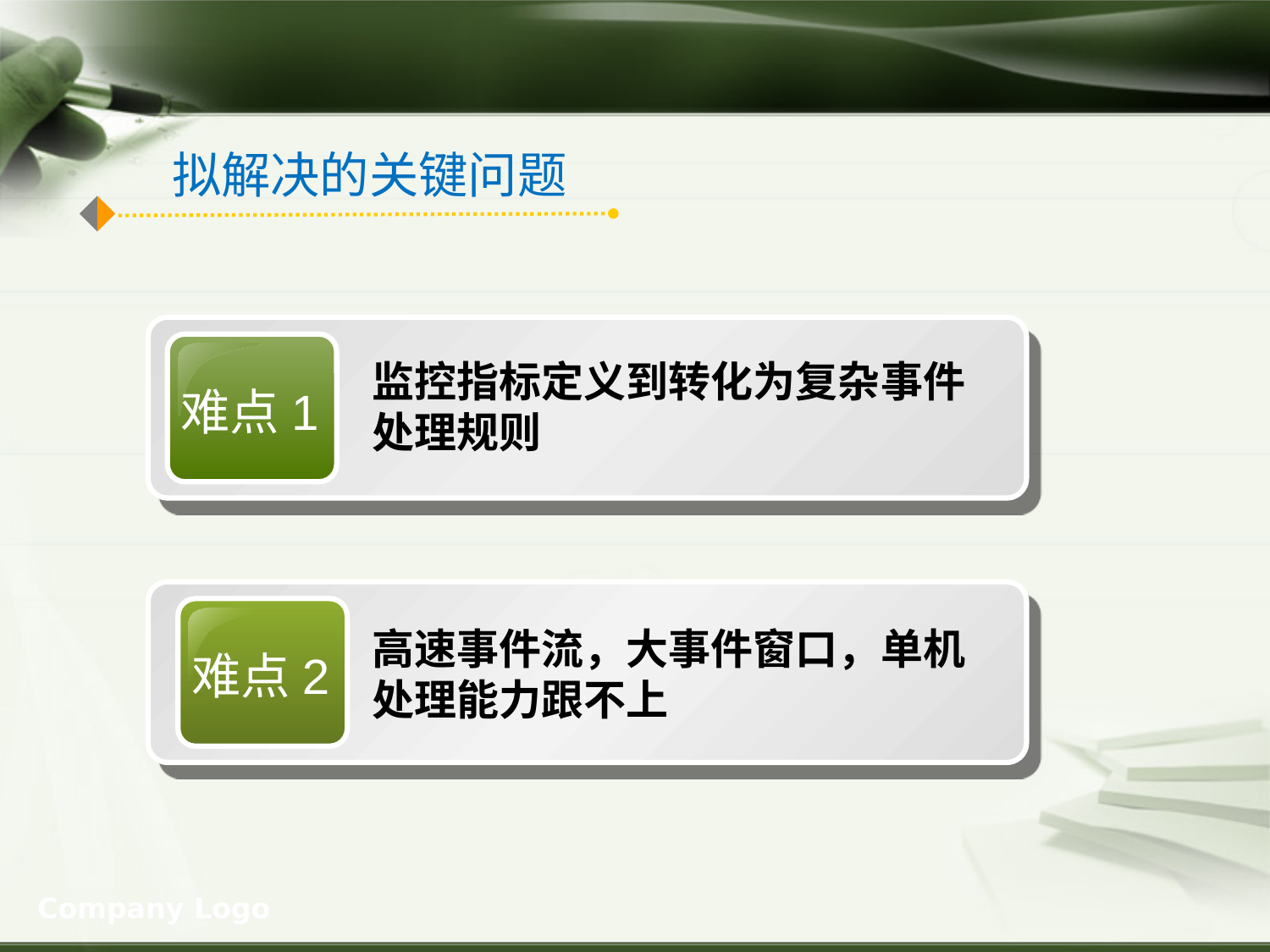

拟解决的关键问题

难点1
监控指标定义到转化为复杂事件处理规则

难点2
高速事件流，大事件窗口，单机处理能力跟不上

Company Logo